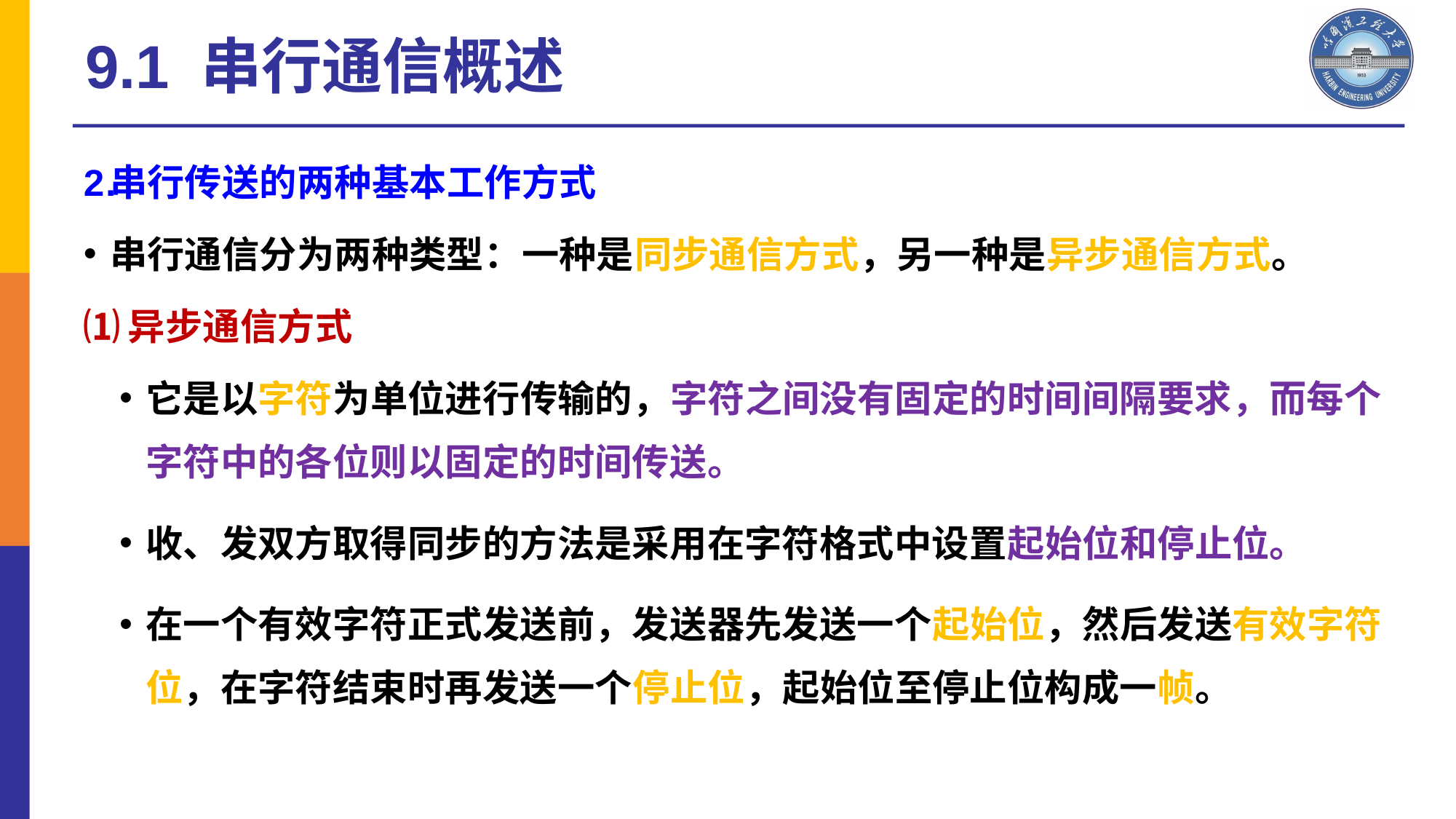

9.1 串行通信概述
串行传送的两种基本工作方式
串行通信分为两种类型：一种是同步通信方式，另一种是异步通信方式。
⑴异步通信方式
它是以字符为单位进行传输的，字符之间没有固定的时间间隔要求，而每个字符中的各位则以固定的时间传送。
收、发双方取得同步的方法是采用在字符格式中设置起始位和停止位。
在一个有效字符正式发送前，发送器先发送一个起始位，然后发送有效字符位，在字符结束时再发送一个停止位，起始位至停止位构成一帧。